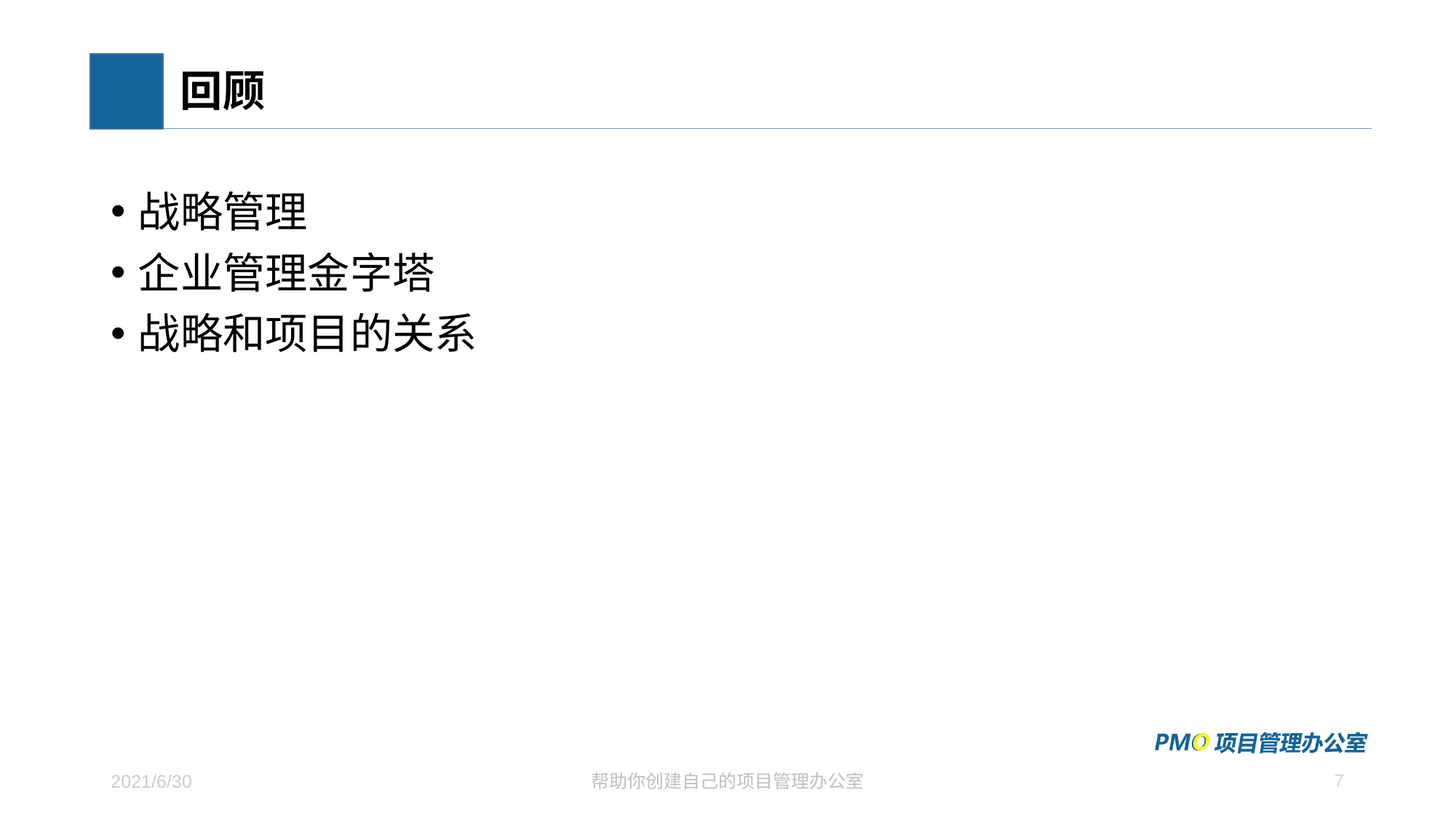

# 回顾
战略管理
企业管理金字塔
战略和项目的关系

7
2021/6/30
帮助你创建自己的项目管理办公室